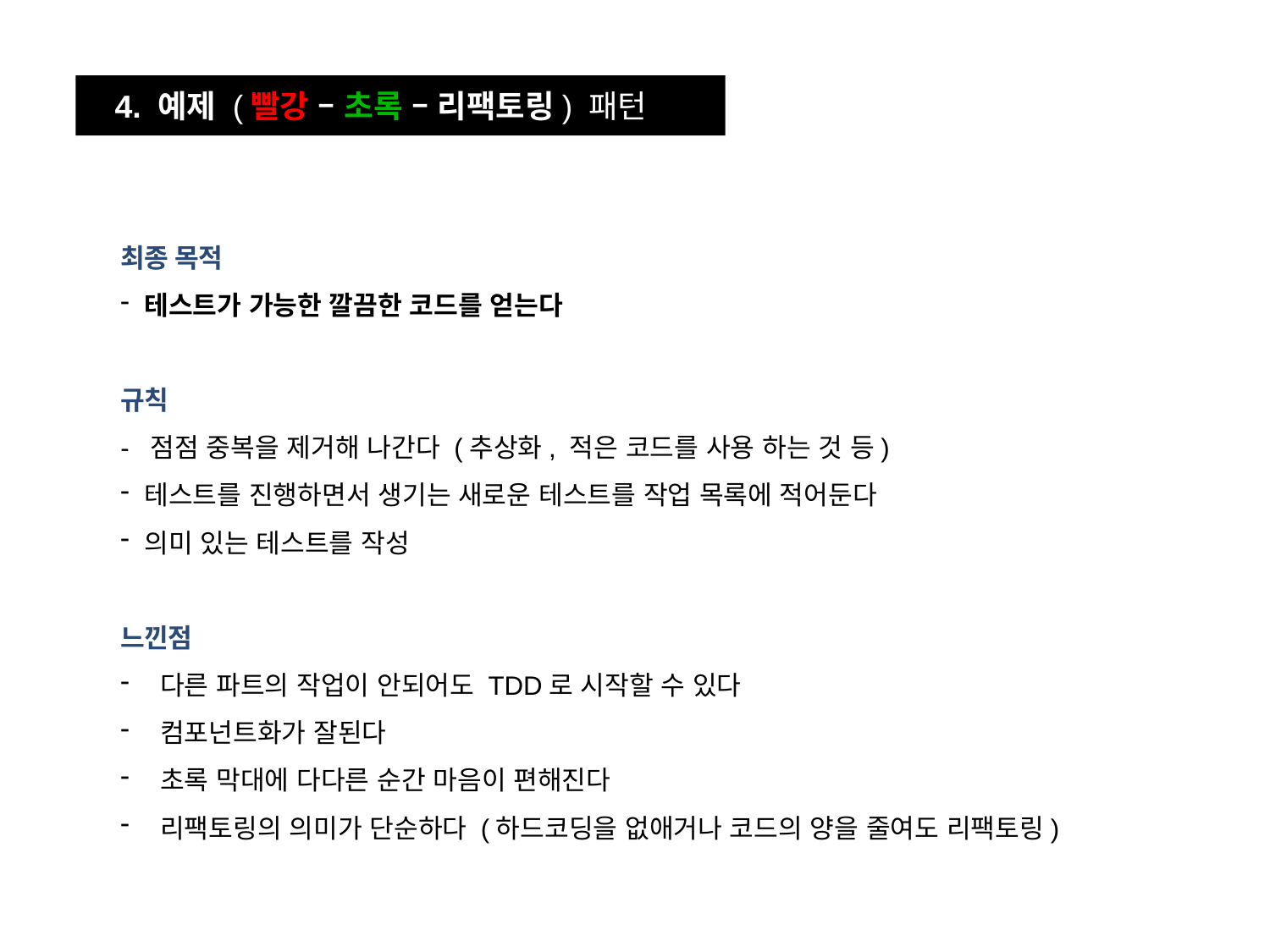

4. 예제 (빨강 – 초록 – 리팩토링) 패턴
최종 목적
테스트가 가능한 깔끔한 코드를 얻는다

규칙
-  점점 중복을 제거해 나간다 (추상화, 적은 코드를 사용 하는 것 등)
테스트를 진행하면서 생기는 새로운 테스트를 작업 목록에 적어둔다
의미 있는 테스트를 작성

느낀점
다른 파트의 작업이 안되어도 TDD로 시작할 수 있다
컴포넌트화가 잘된다
초록 막대에 다다른 순간 마음이 편해진다
리팩토링의 의미가 단순하다 (하드코딩을 없애거나 코드의 양을 줄여도 리팩토링)